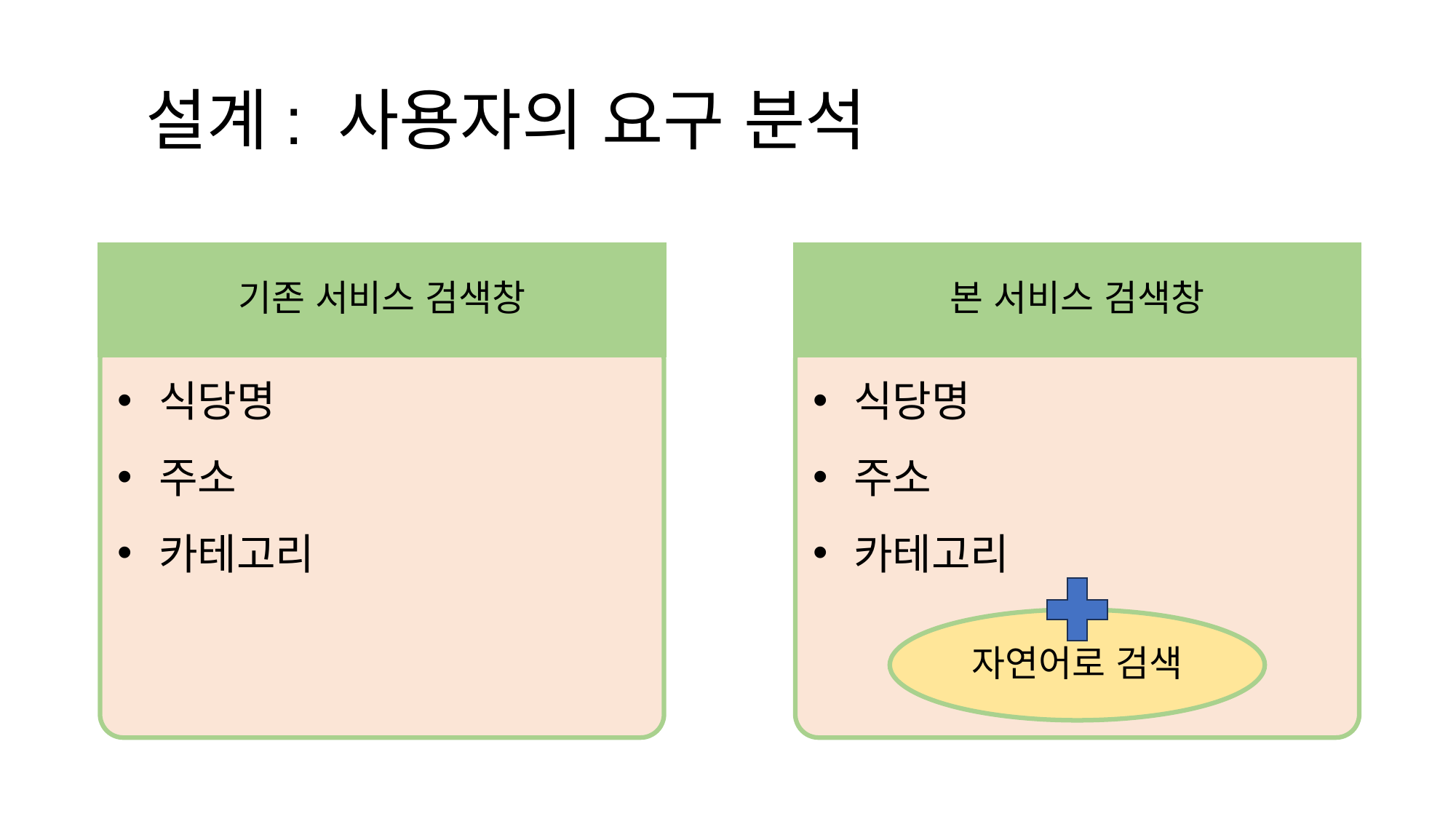

# 설계: 사용자의 요구 분석
기존 서비스 검색창
식당명
주소
카테고리
본 서비스 검색창
식당명
주소
카테고리

자연어로 검색